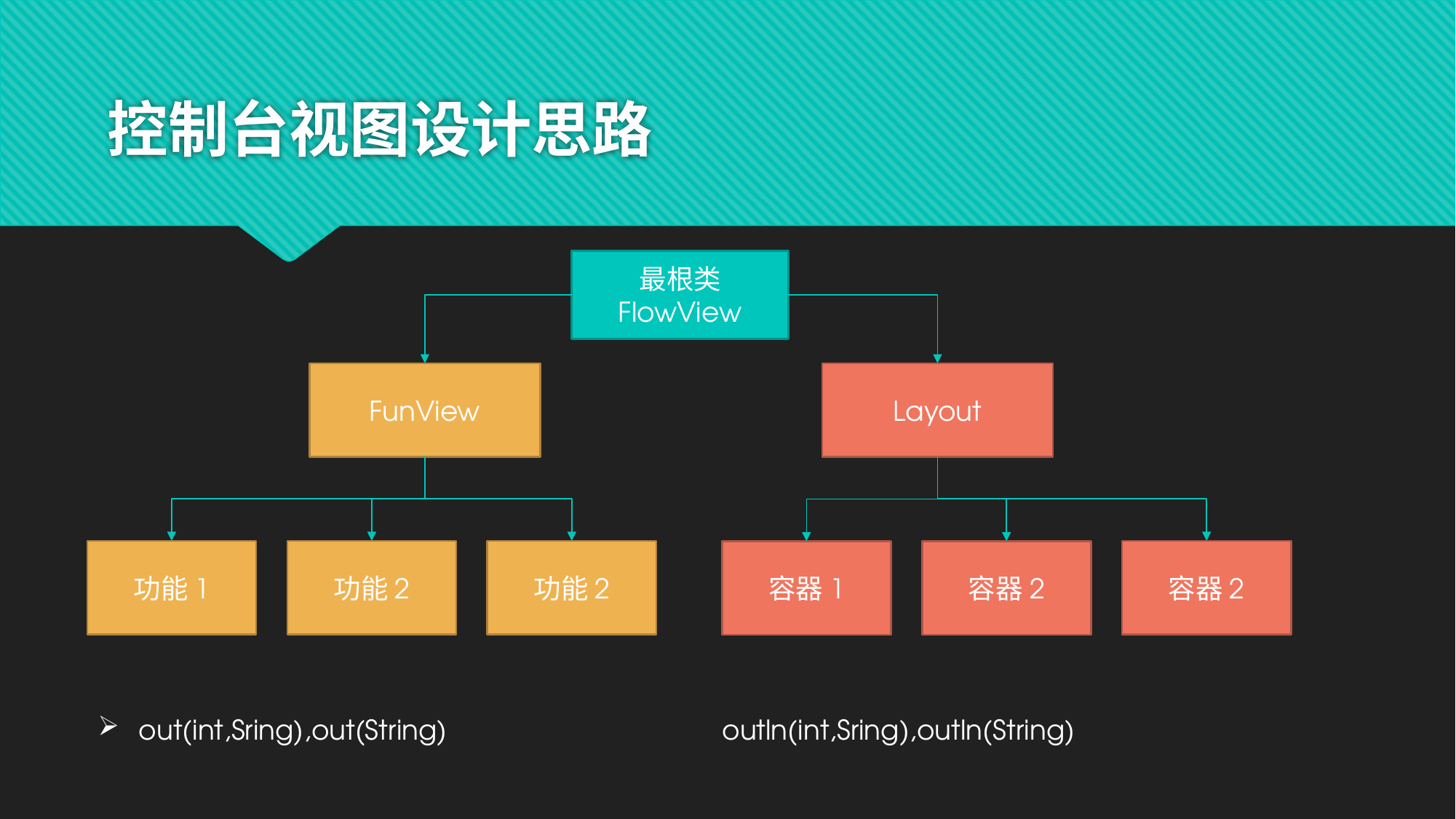

# 控制台视图设计思路
最根类
FlowView
FunView
Layout
功能2
功能2
容器1
容器2
容器2
功能1

out(int,Sring),out(String) outln(int,Sring),outln(String)